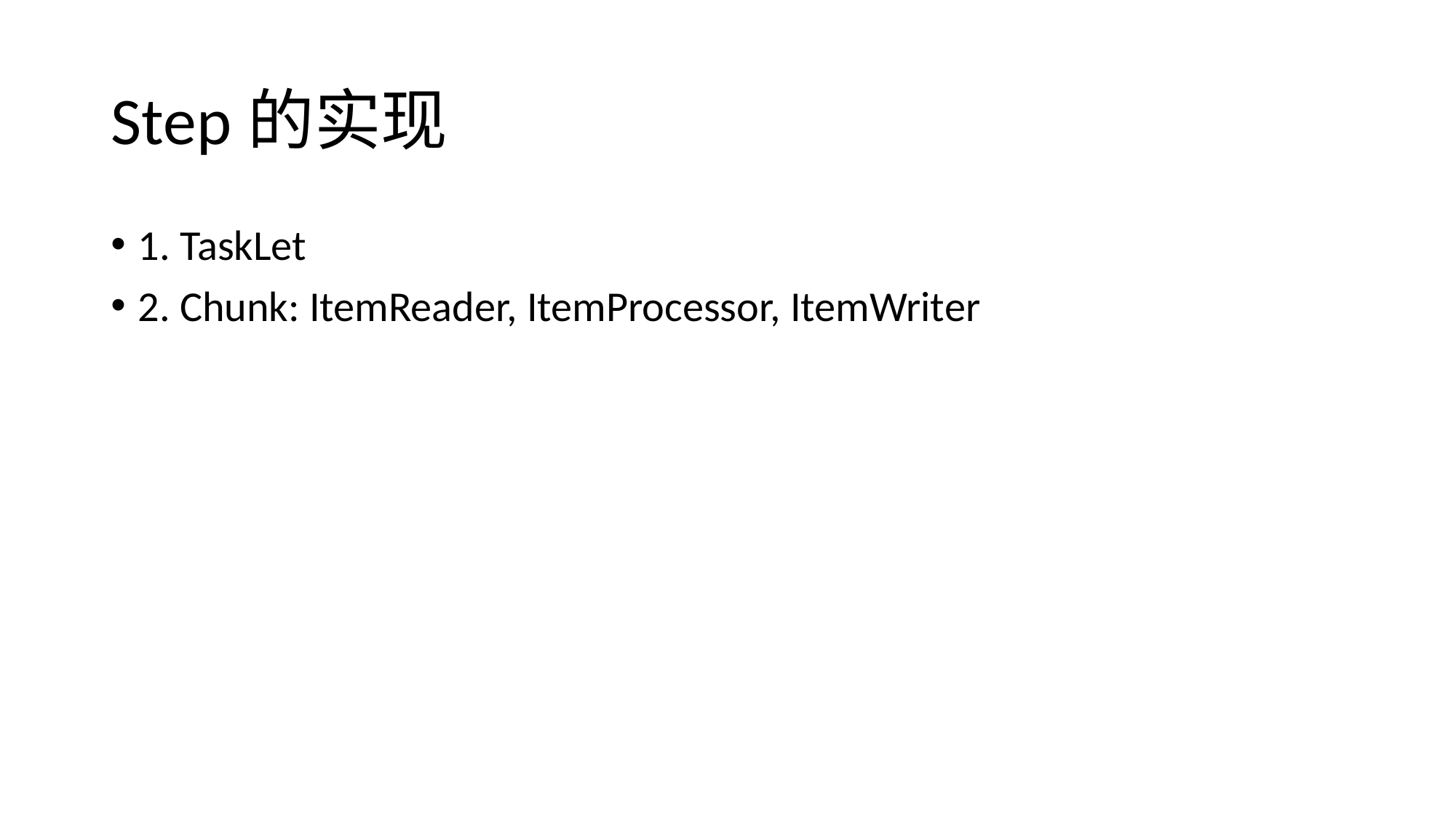

# Step的实现
1. TaskLet
2. Chunk: ItemReader, ItemProcessor, ItemWriter